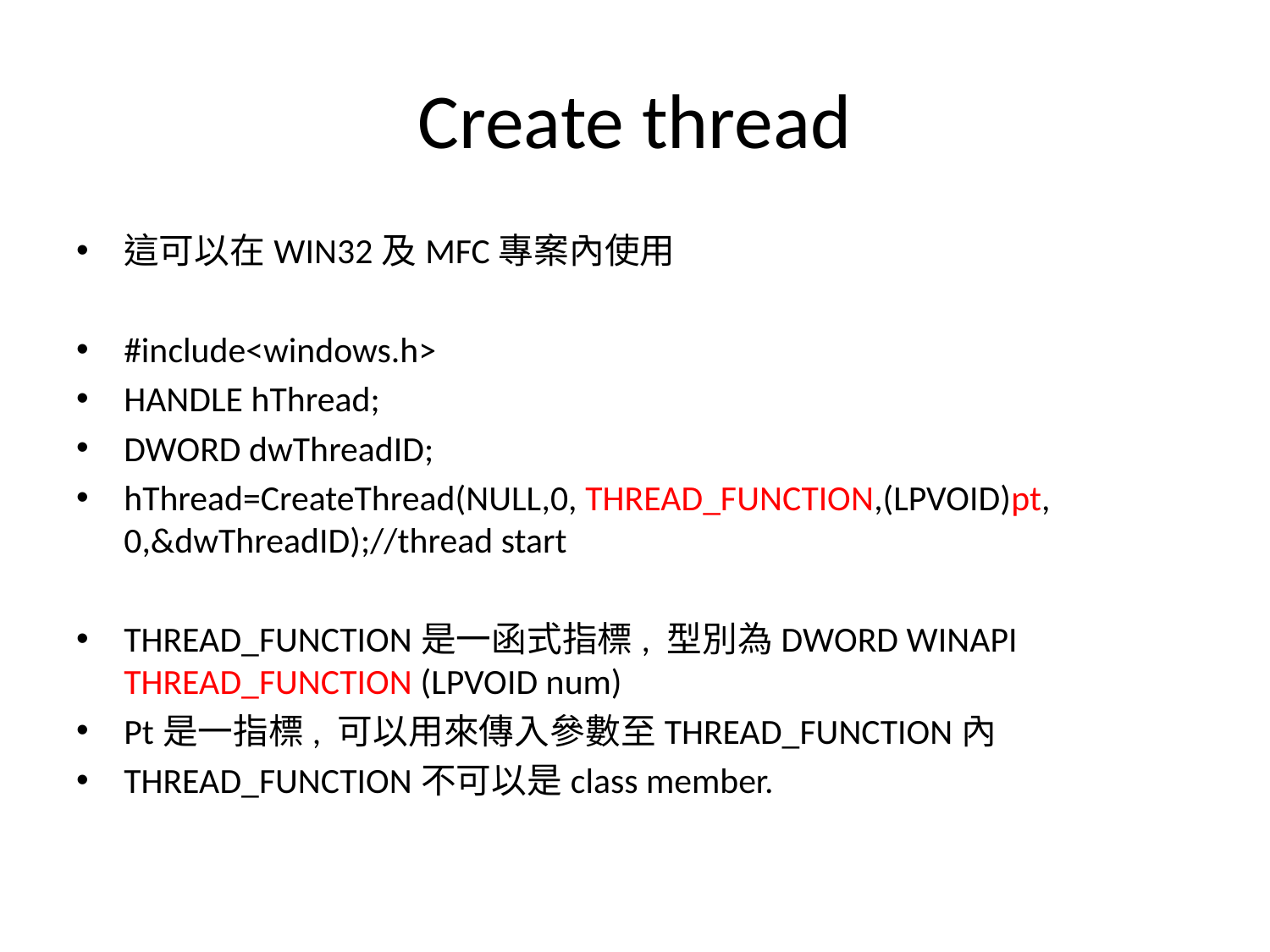

# Create thread
這可以在WIN32及MFC專案內使用

#include<windows.h>
HANDLE hThread;
DWORD dwThreadID;
hThread=CreateThread(NULL,0, THREAD_FUNCTION,(LPVOID)pt, 0,&dwThreadID);//thread start

THREAD_FUNCTION是一函式指標, 型別為DWORD WINAPI THREAD_FUNCTION (LPVOID num)
Pt是一指標, 可以用來傳入參數至THREAD_FUNCTION內
THREAD_FUNCTION不可以是class member.